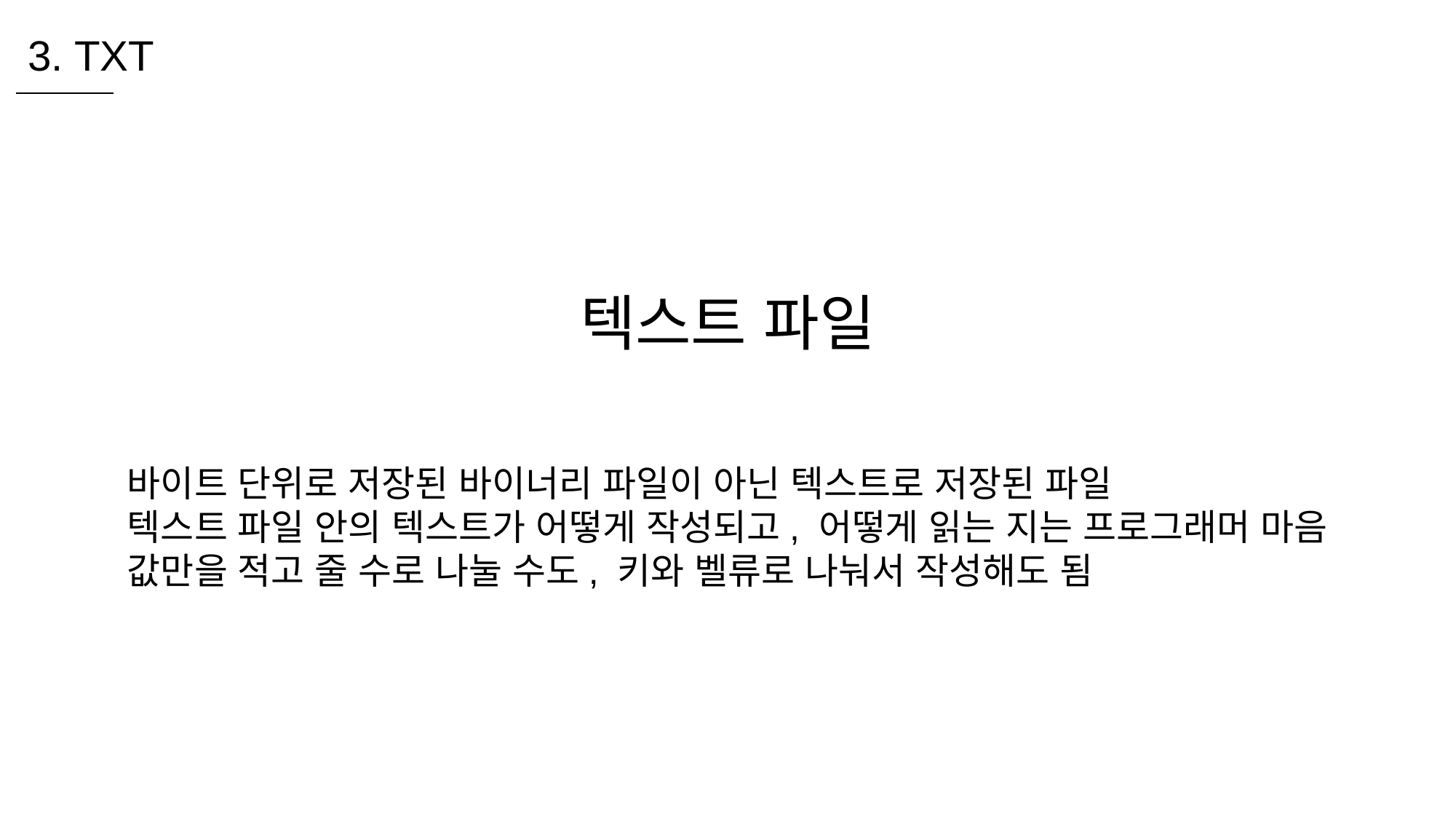

3. TXT
텍스트 파일
바이트 단위로 저장된 바이너리 파일이 아닌 텍스트로 저장된 파일
텍스트 파일 안의 텍스트가 어떻게 작성되고, 어떻게 읽는 지는 프로그래머 마음
값만을 적고 줄 수로 나눌 수도, 키와 벨류로 나눠서 작성해도 됨